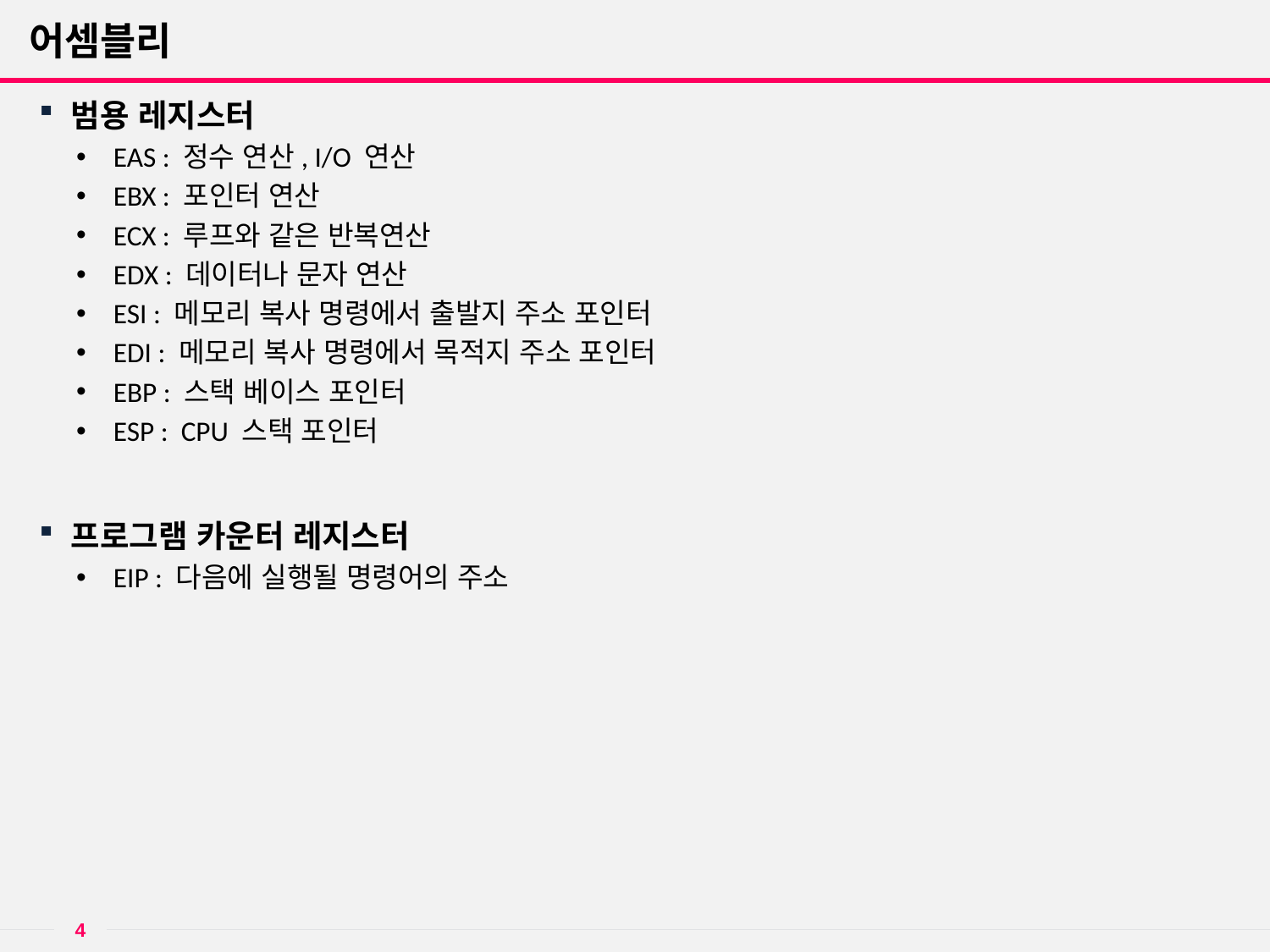

# 어셈블리
범용 레지스터
EAS : 정수 연산, I/O 연산
EBX : 포인터 연산
ECX : 루프와 같은 반복연산
EDX : 데이터나 문자 연산
ESI : 메모리 복사 명령에서 출발지 주소 포인터
EDI : 메모리 복사 명령에서 목적지 주소 포인터
EBP : 스택 베이스 포인터
ESP :  CPU 스택 포인터

프로그램 카운터 레지스터
EIP : 다음에 실행될 명령어의 주소